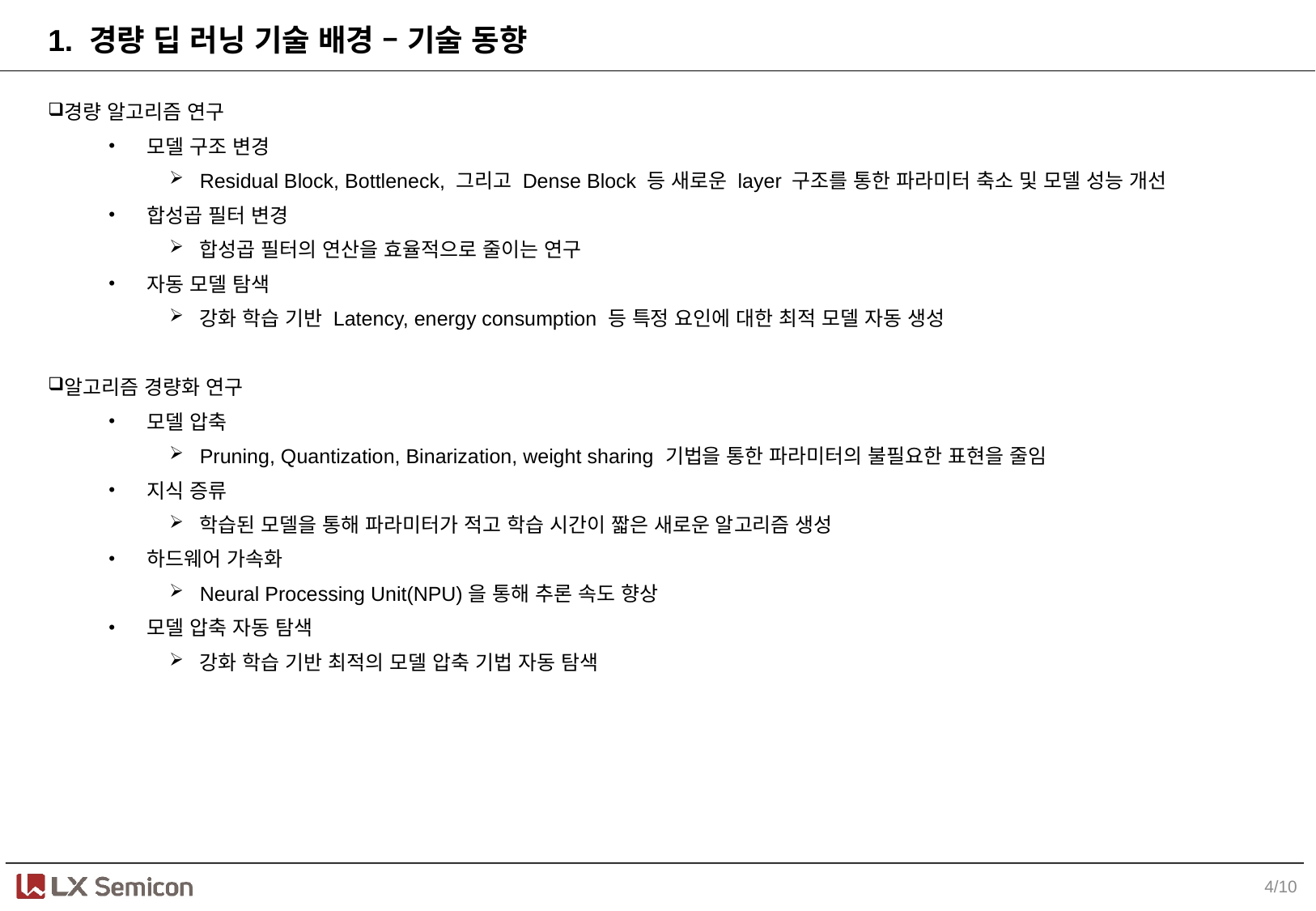

1. 경량 딥 러닝 기술 배경 – 기술 동향
경량 알고리즘 연구
모델 구조 변경
Residual Block, Bottleneck, 그리고 Dense Block 등 새로운 layer 구조를 통한 파라미터 축소 및 모델 성능 개선
합성곱 필터 변경
합성곱 필터의 연산을 효율적으로 줄이는 연구
자동 모델 탐색
강화 학습 기반 Latency, energy consumption 등 특정 요인에 대한 최적 모델 자동 생성

알고리즘 경량화 연구
모델 압축
Pruning, Quantization, Binarization, weight sharing 기법을 통한 파라미터의 불필요한 표현을 줄임
지식 증류
학습된 모델을 통해 파라미터가 적고 학습 시간이 짧은 새로운 알고리즘 생성
하드웨어 가속화
Neural Processing Unit(NPU)을 통해 추론 속도 향상
모델 압축 자동 탐색
강화 학습 기반 최적의 모델 압축 기법 자동 탐색
4/10